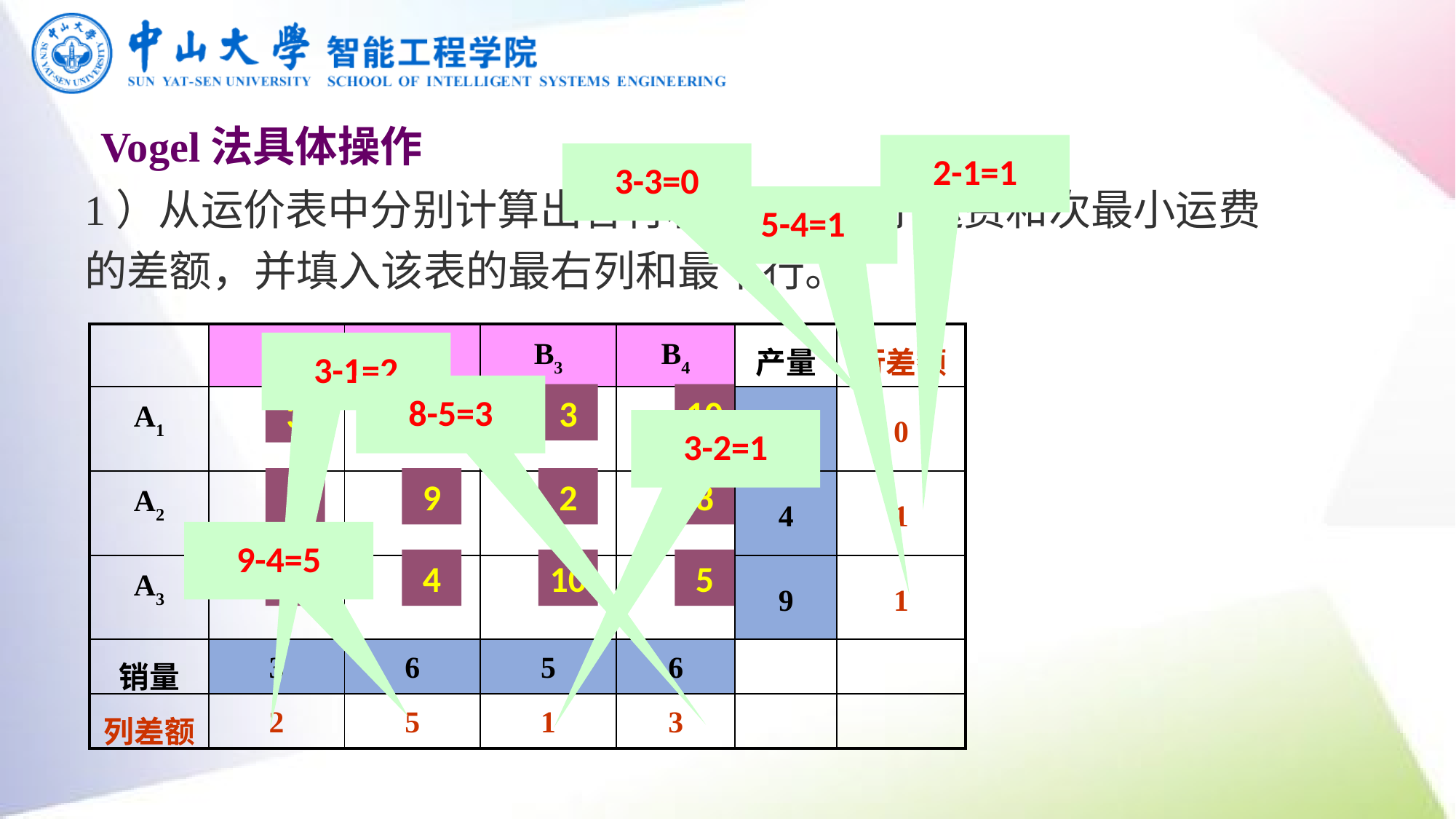

Vogel法具体操作
2-1=1
3-3=0
1）从运价表中分别计算出各行和各列的最小运费和次最小运费的差额，并填入该表的最右列和最下行。
5-4=1
|  | B1 | B2 | B3 | B4 | 产量 | 行差额 |
| --- | --- | --- | --- | --- | --- | --- |
| A1 |  |  |  |  | 7 | 0 |
| A2 |  |  |  |  | 4 | 1 |
| A3 |  |  |  |  | 9 | 1 |
| 销量 | 3 | 6 | 5 | 6 |  |  |
| 列差额 | 2 | 5 | 1 | 3 |  |  |
3-1=2
8-5=3
11
3
10
3
3-2=1
1
9
2
8
9-4=5
7
4
10
5